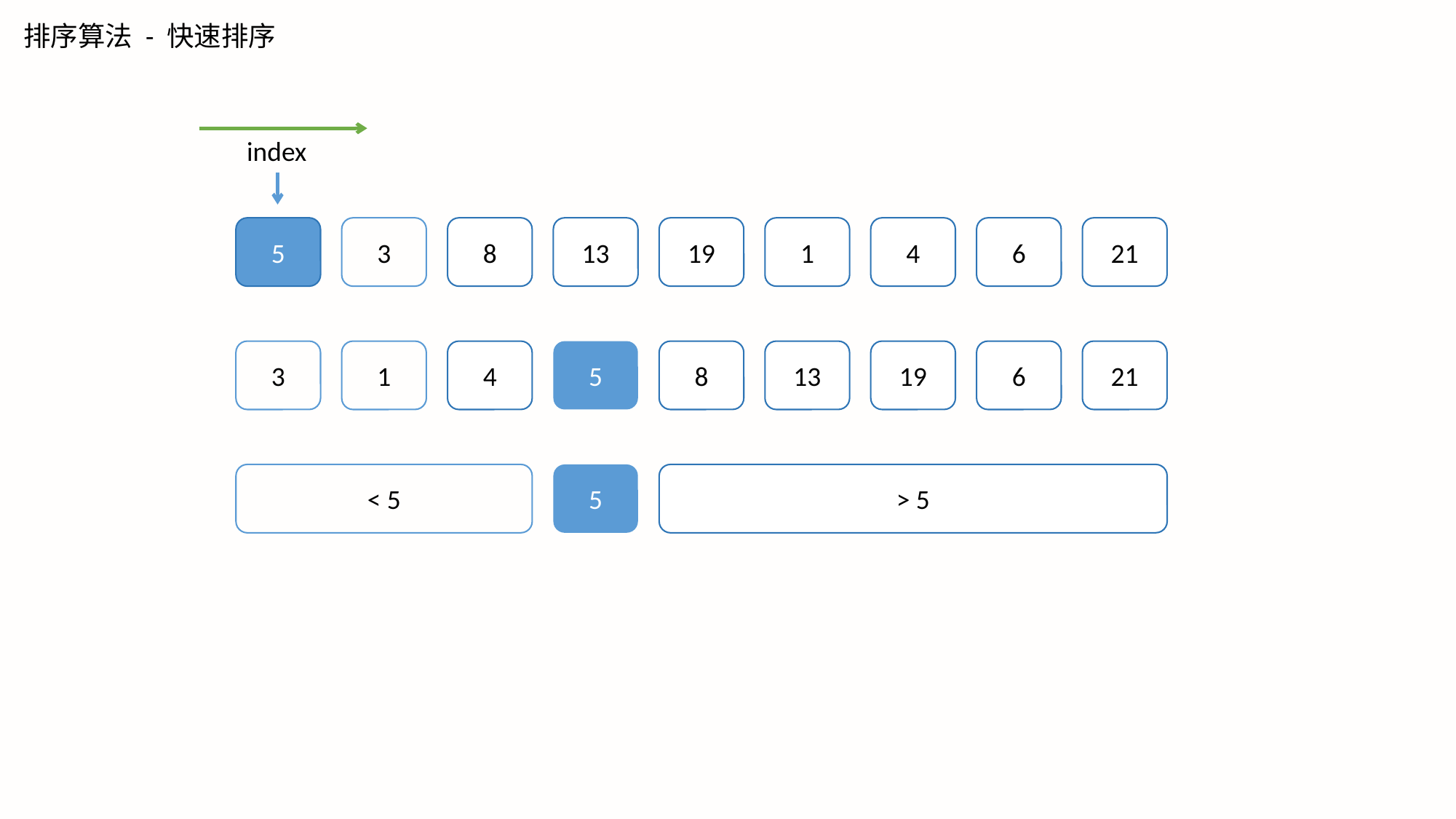

排序算法 - 快速排序
index
5
3
8
13
19
1
4
6
21
3
1
4
5
8
13
19
6
21
< 5
5
> 5